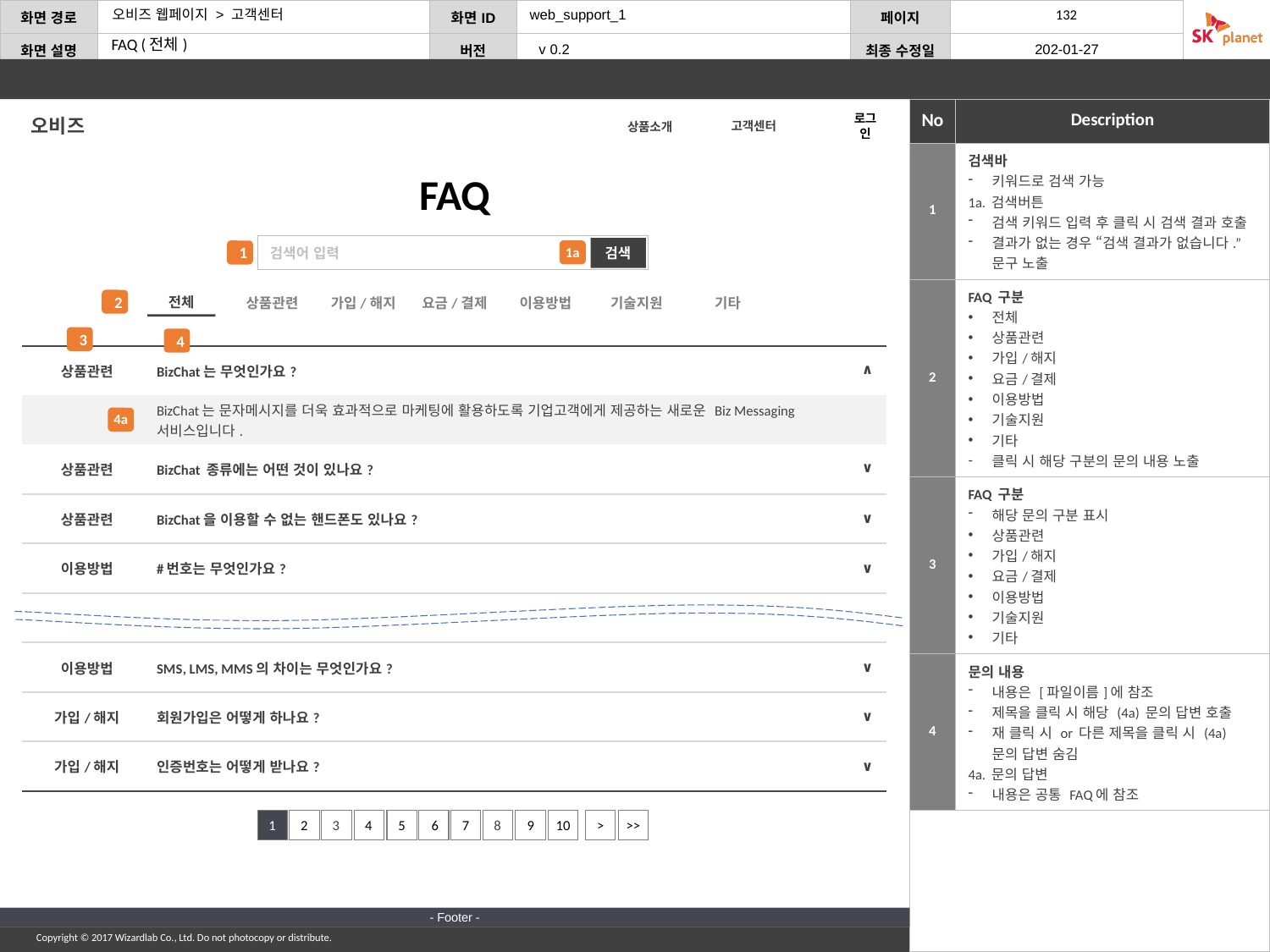

web_support_1
FAQ (전체)

오비즈
로그인
고객센터
상품소개
| 1 | 검색바 키워드로 검색 가능 1a. 검색버튼 검색 키워드 입력 후 클릭 시 검색 결과 호출 결과가 없는 경우 “검색 결과가 없습니다.” 문구 노출 |
| --- | --- |
| 2 | FAQ 구분 전체 상품관련 가입/해지 요금/결제 이용방법 기술지원 기타 클릭 시 해당 구분의 문의 내용 노출 |
| 3 | FAQ 구분 해당 문의 구분 표시 상품관련 가입/해지 요금/결제 이용방법 기술지원 기타 |
| 4 | 문의 내용 내용은 [파일이름]에 참조 제목을 클릭 시 해당 (4a) 문의 답변 호출 재 클릭 시 or 다른 제목을 클릭 시 (4a) 문의 답변 숨김 4a. 문의 답변 내용은 공통 FAQ에 참조 |
FAQ
검색어 입력
검색

1a
1
전체
상품관련
가입/해지
요금/결제
이용방법
기술지원
기타

2
3
4
| 상품관련 | BizChat는 무엇인가요? | ∧ |
| --- | --- | --- |
|  | BizChat는 문자메시지를 더욱 효과적으로 마케팅에 활용하도록 기업고객에게 제공하는 새로운 Biz Messaging 서비스입니다. |  |
| 상품관련 | BizChat 종류에는 어떤 것이 있나요? | ∨ |
| 상품관련 | BizChat을 이용할 수 없는 핸드폰도 있나요? | ∨ |
| 이용방법 | #번호는 무엇인가요? | ∨ |
|  |  | ∨ |
| 이용방법 | SMS, LMS, MMS의 차이는 무엇인가요? | ∨ |
| 가입/해지 | 회원가입은 어떻게 하나요? | ∨ |
| 가입/해지 | 인증번호는 어떻게 받나요? | ∨ |

4a

1

2

3

4

5

6

7

8

9

10

>

>>

- Footer -